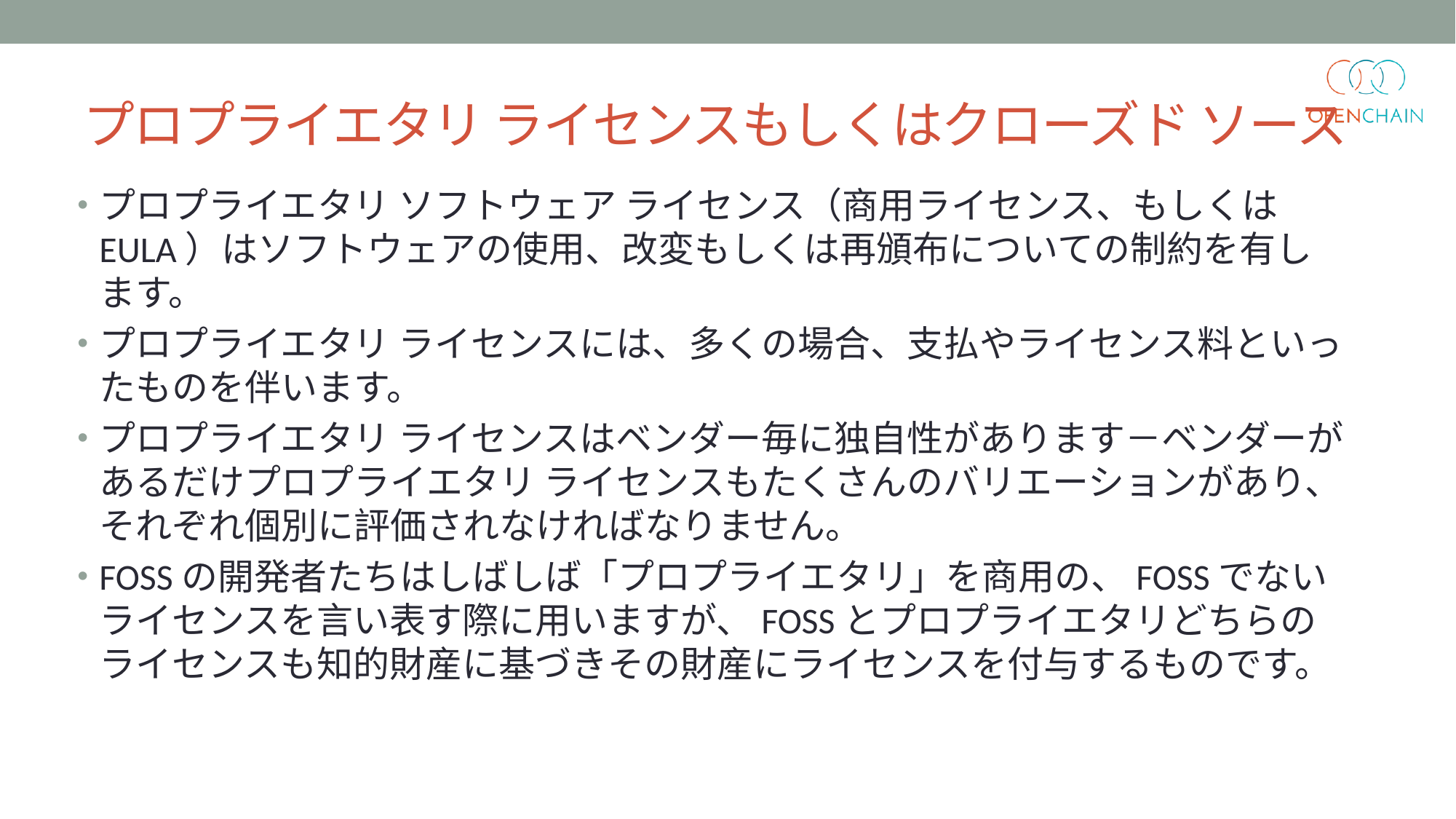

# プロプライエタリ ライセンスもしくはクローズド ソース
プロプライエタリ ソフトウェア ライセンス（商用ライセンス、もしくはEULA）はソフトウェアの使用、改変もしくは再頒布についての制約を有します。
プロプライエタリ ライセンスには、多くの場合、支払やライセンス料といったものを伴います。
プロプライエタリ ライセンスはベンダー毎に独自性があります－ベンダーがあるだけプロプライエタリ ライセンスもたくさんのバリエーションがあり、それぞれ個別に評価されなければなりません。
FOSSの開発者たちはしばしば「プロプライエタリ」を商用の、FOSSでないライセンスを言い表す際に用いますが、FOSSとプロプライエタリどちらのライセンスも知的財産に基づきその財産にライセンスを付与するものです。